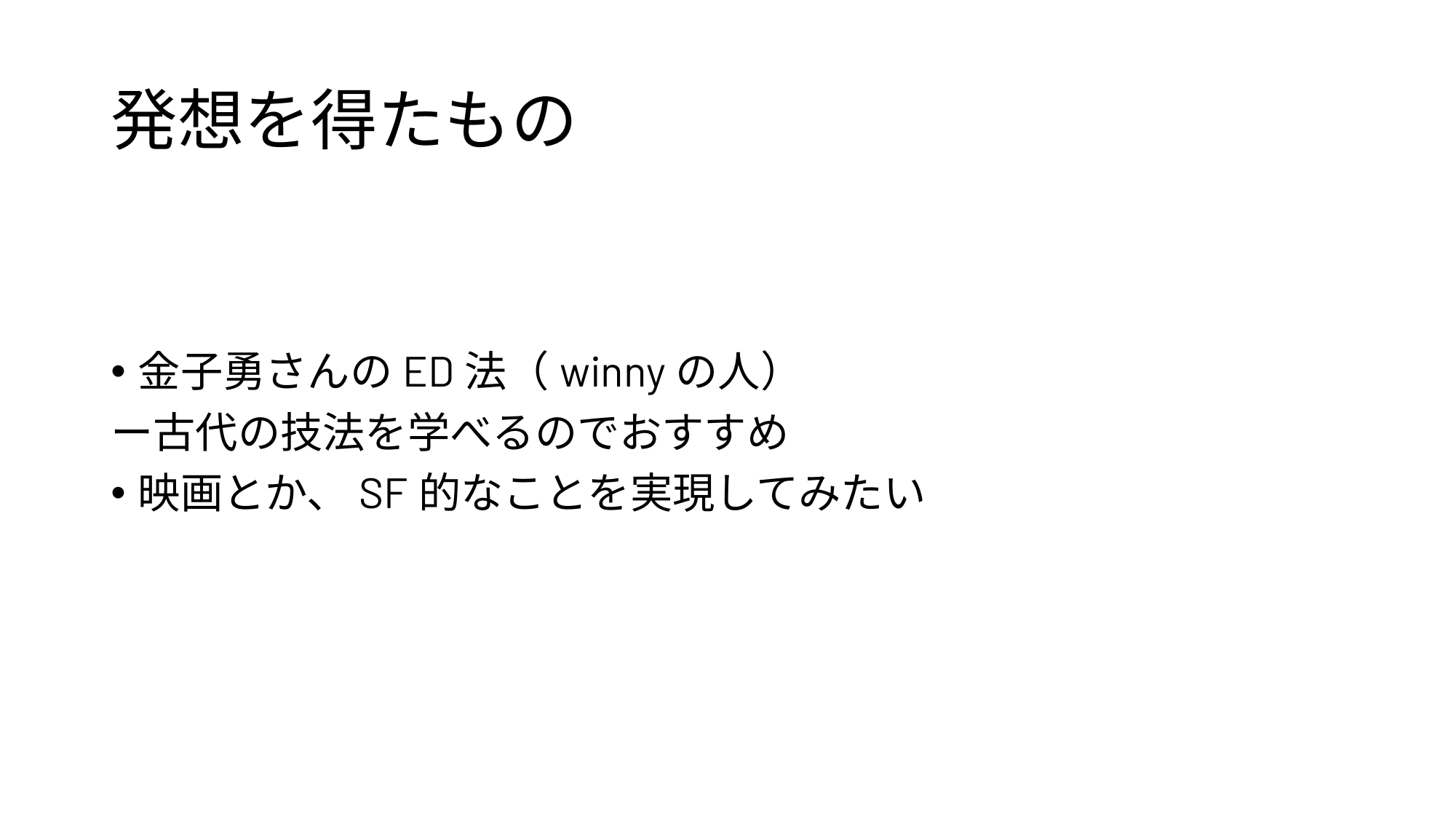

# 発想を得たもの

金子勇さんのED法（winnyの人）
ー古代の技法を学べるのでおすすめ
映画とか、SF的なことを実現してみたい